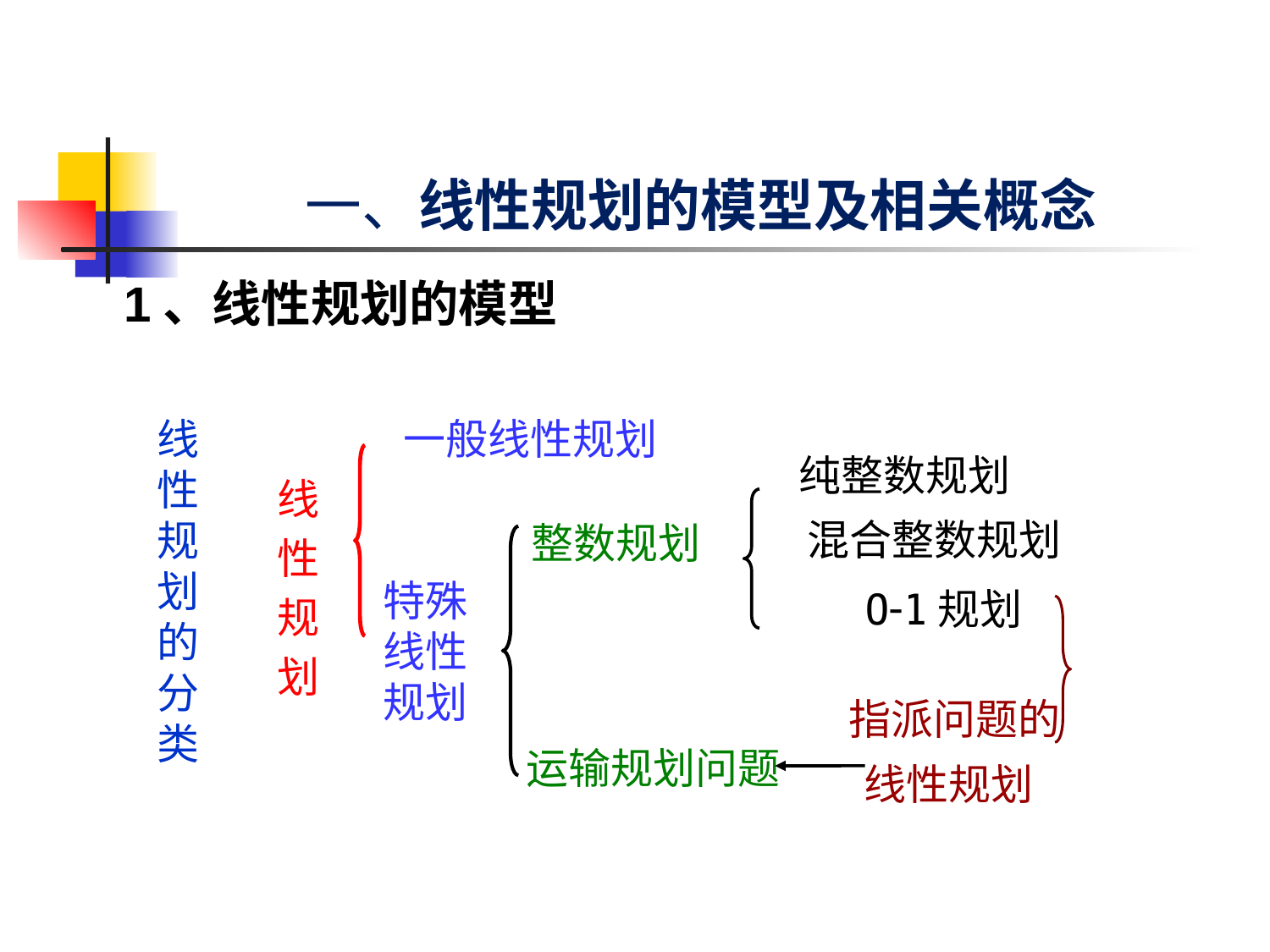

# 一、线性规划的模型及相关概念
1、线性规划的模型

线性规划的分类
一般线性规划
纯整数规划

混合整数规划
整数规划

特殊线性规划
0-1规划

指派问题的
线性规划
运输规划问题
线
性
规
划